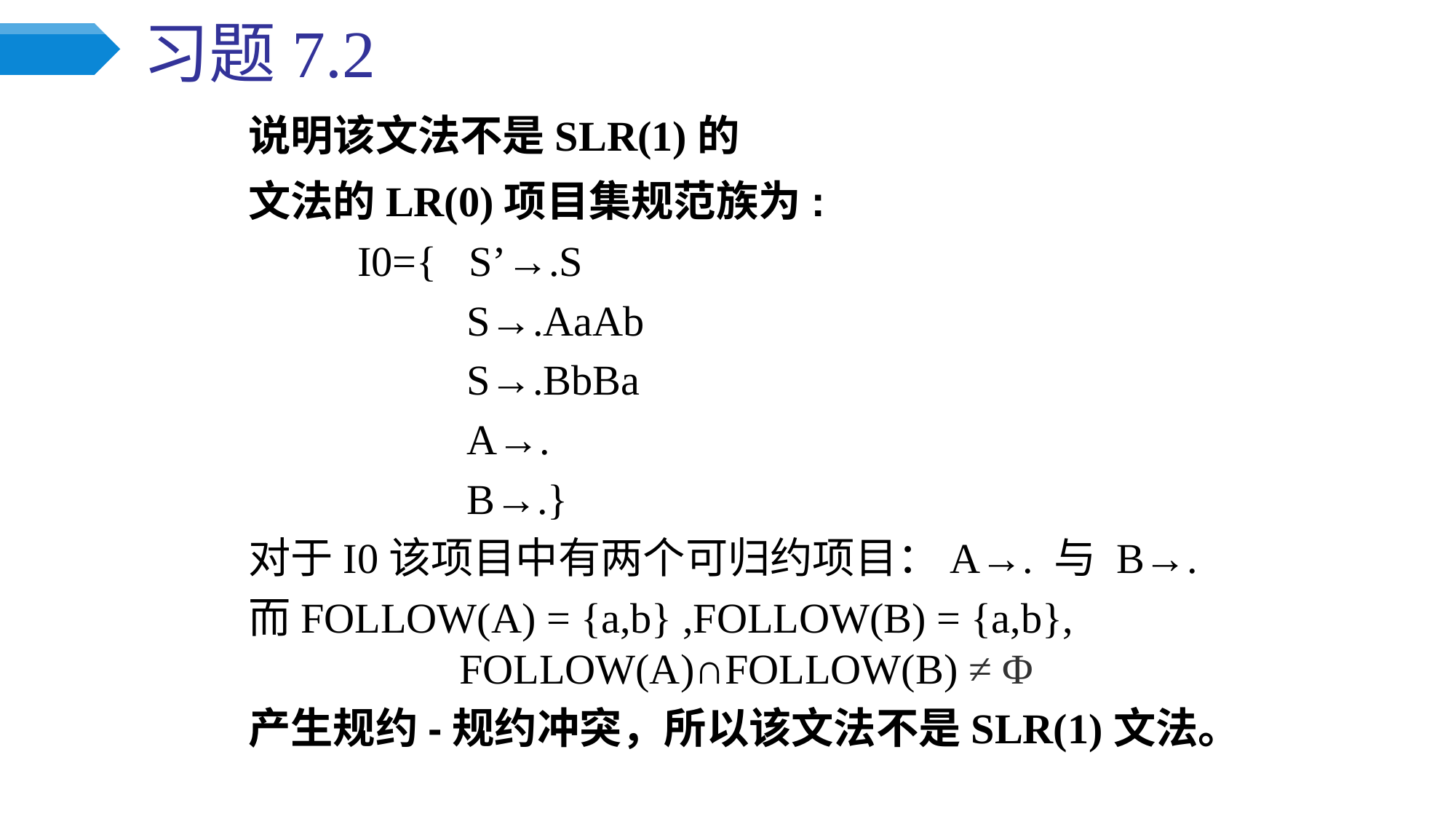

# 习题7.2
说明该文法不是SLR(1)的
文法的LR(0)项目集规范族为:
	I0={   S’→.S
        		S→.AaAb
        		S→.BbBa
        		A→.
       		B→.}
对于I0该项目中有两个可归约项目：A→. 与 B→.
而FOLLOW(A) = {a,b} ,FOLLOW(B) = {a,b},                                   FOLLOW(A)∩FOLLOW(B) ≠ Φ
产生规约-规约冲突，所以该文法不是SLR(1)文法。